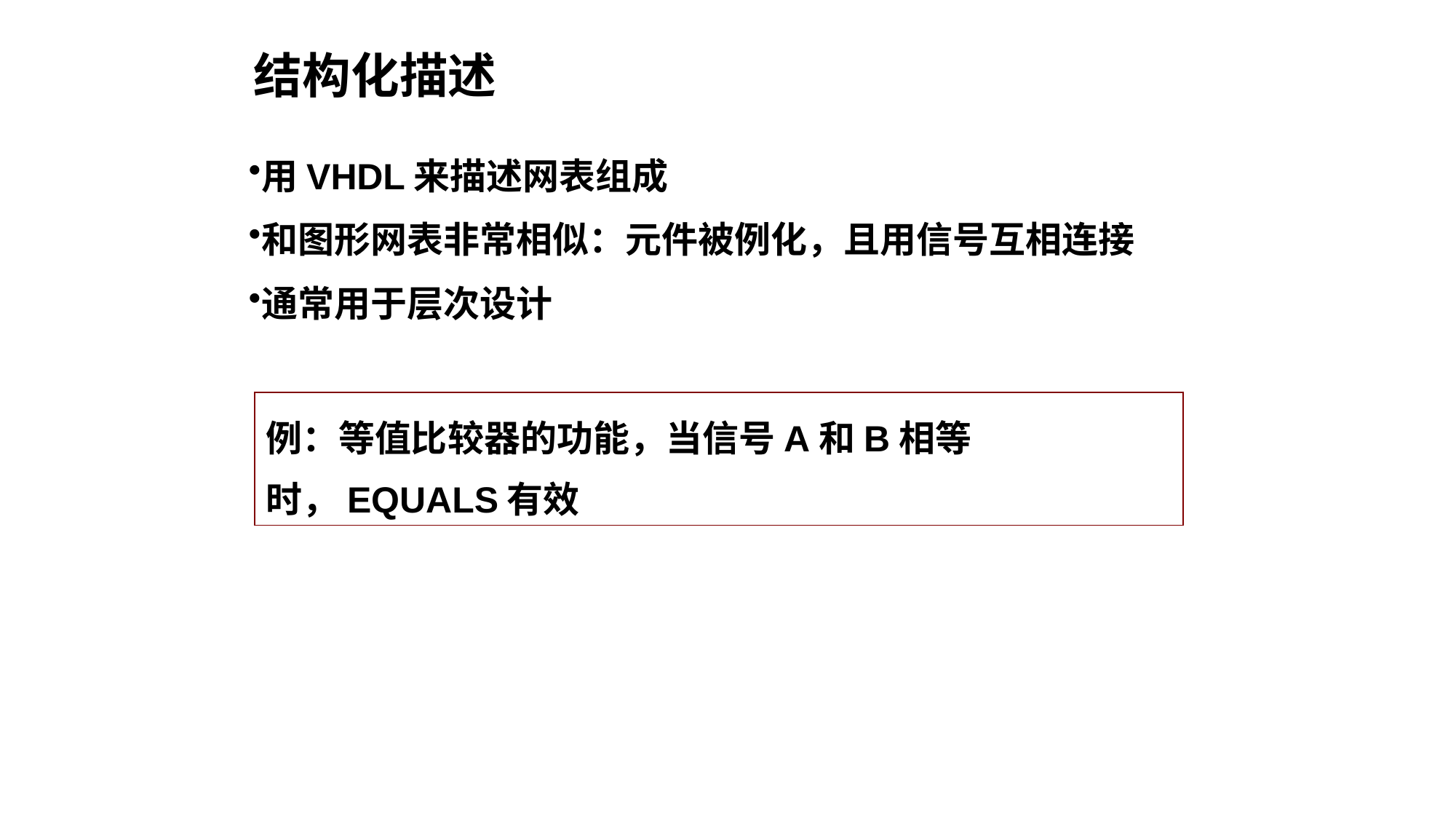

结构化描述
用VHDL来描述网表组成
和图形网表非常相似：元件被例化，且用信号互相连接
通常用于层次设计
例：等值比较器的功能，当信号A和B相等时，EQUALS有效